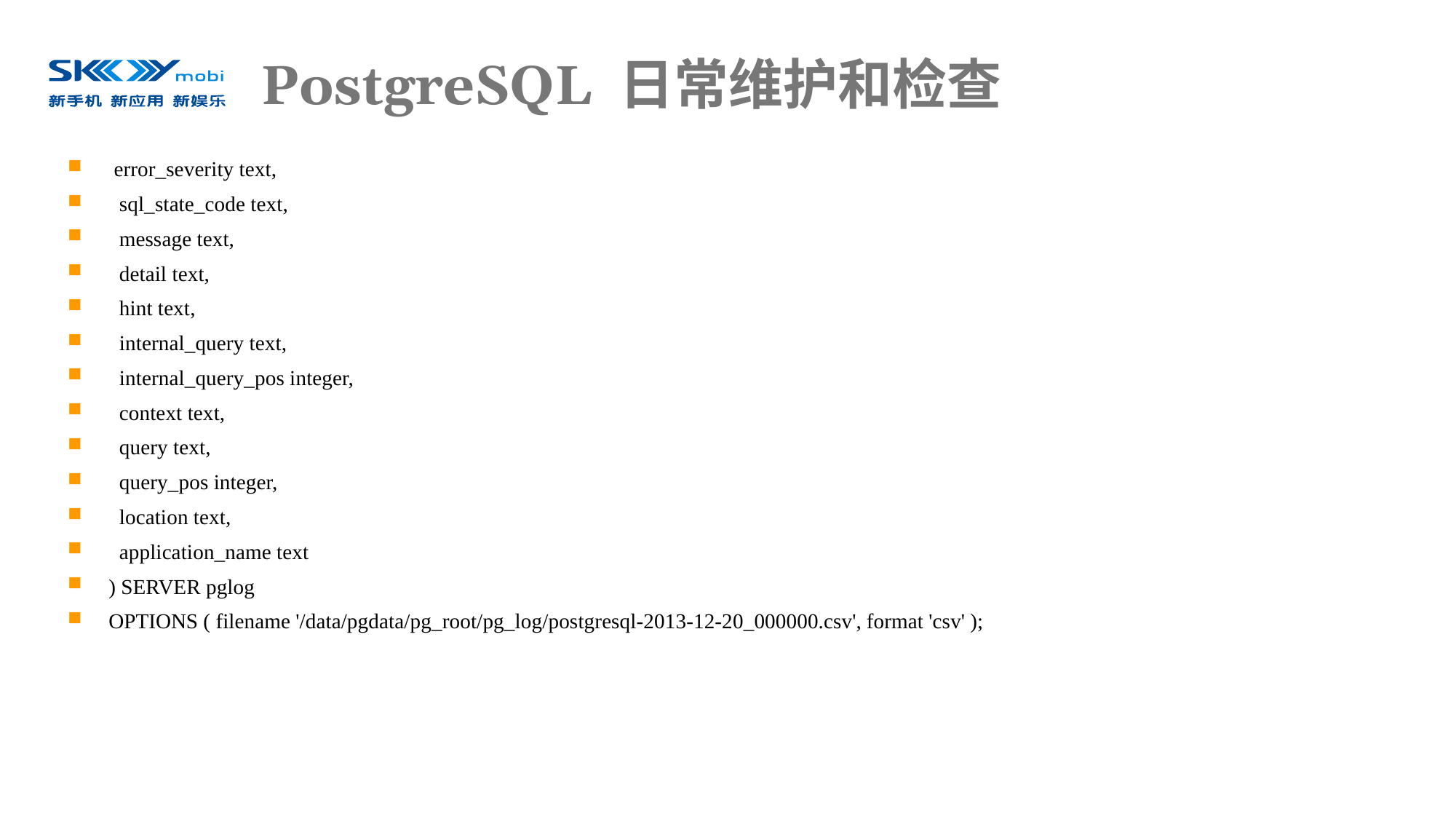

# PostgreSQL 日常维护和检查
 error_severity text,
  sql_state_code text,
  message text,
  detail text,
  hint text,
  internal_query text,
  internal_query_pos integer,
  context text,
  query text,
  query_pos integer,
  location text,
  application_name text
) SERVER pglog
OPTIONS ( filename '/data/pgdata/pg_root/pg_log/postgresql-2013-12-20_000000.csv', format 'csv' );